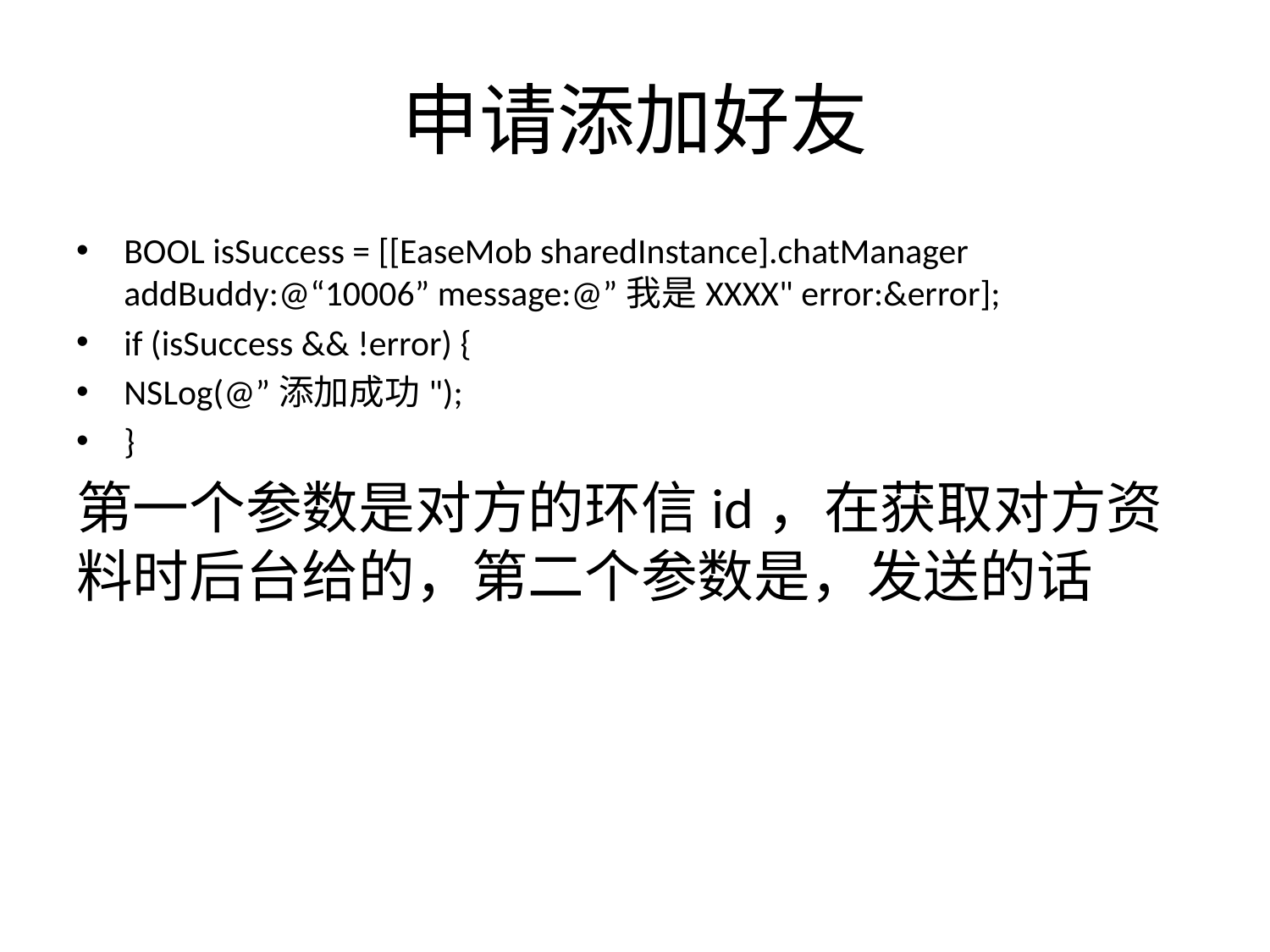

# 申请添加好友
BOOL isSuccess = [[EaseMob sharedInstance].chatManager addBuddy:@“10006” message:@”我是XXXX" error:&error];
if (isSuccess && !error) {
NSLog(@”添加成功");
}
第一个参数是对方的环信id，在获取对方资料时后台给的，第二个参数是，发送的话